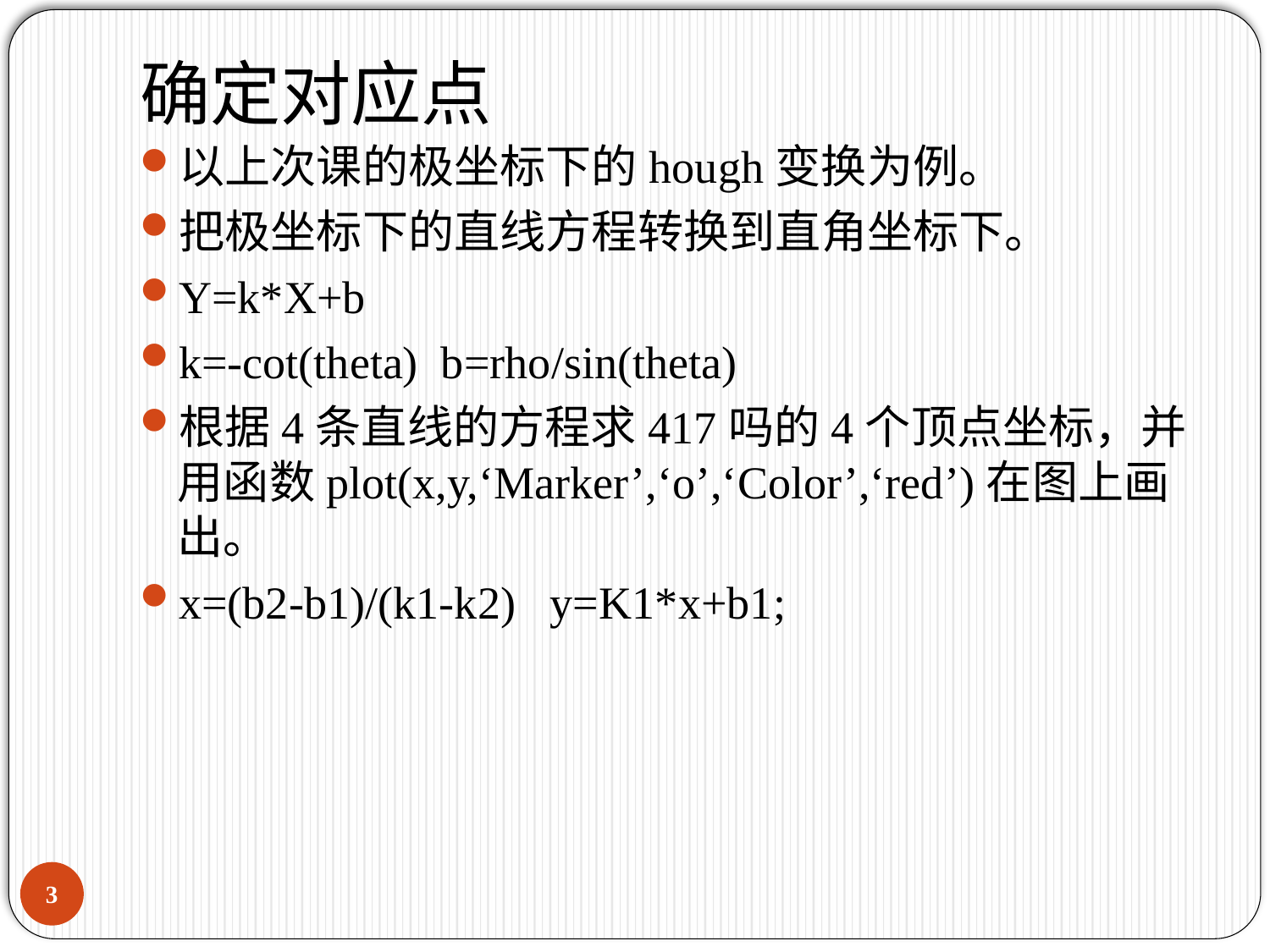

# 确定对应点
以上次课的极坐标下的hough变换为例。
把极坐标下的直线方程转换到直角坐标下。
Y=k*X+b
k=-cot(theta)  b=rho/sin(theta)
根据4条直线的方程求417吗的4个顶点坐标，并用函数plot(x,y,‘Marker’,‘o’,‘Color’,‘red’)在图上画出。
x=(b2-b1)/(k1-k2)   y=K1*x+b1;

3